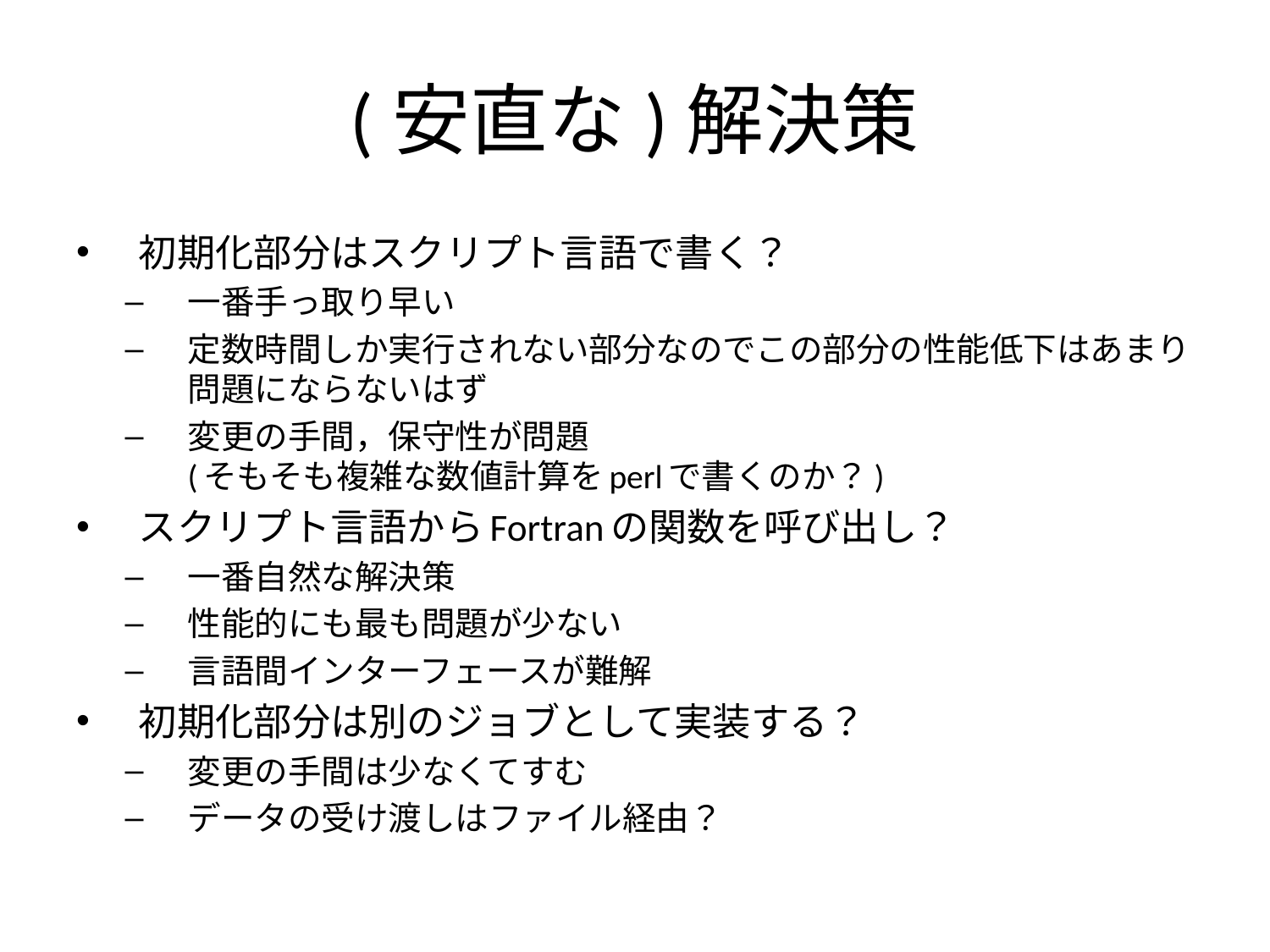

# (安直な)解決策
初期化部分はスクリプト言語で書く？
一番手っ取り早い
定数時間しか実行されない部分なのでこの部分の性能低下はあまり問題にならないはず
変更の手間，保守性が問題
(そもそも複雑な数値計算をperlで書くのか？)
スクリプト言語からFortranの関数を呼び出し？
一番自然な解決策
性能的にも最も問題が少ない
言語間インターフェースが難解
初期化部分は別のジョブとして実装する？
変更の手間は少なくてすむ
データの受け渡しはファイル経由？